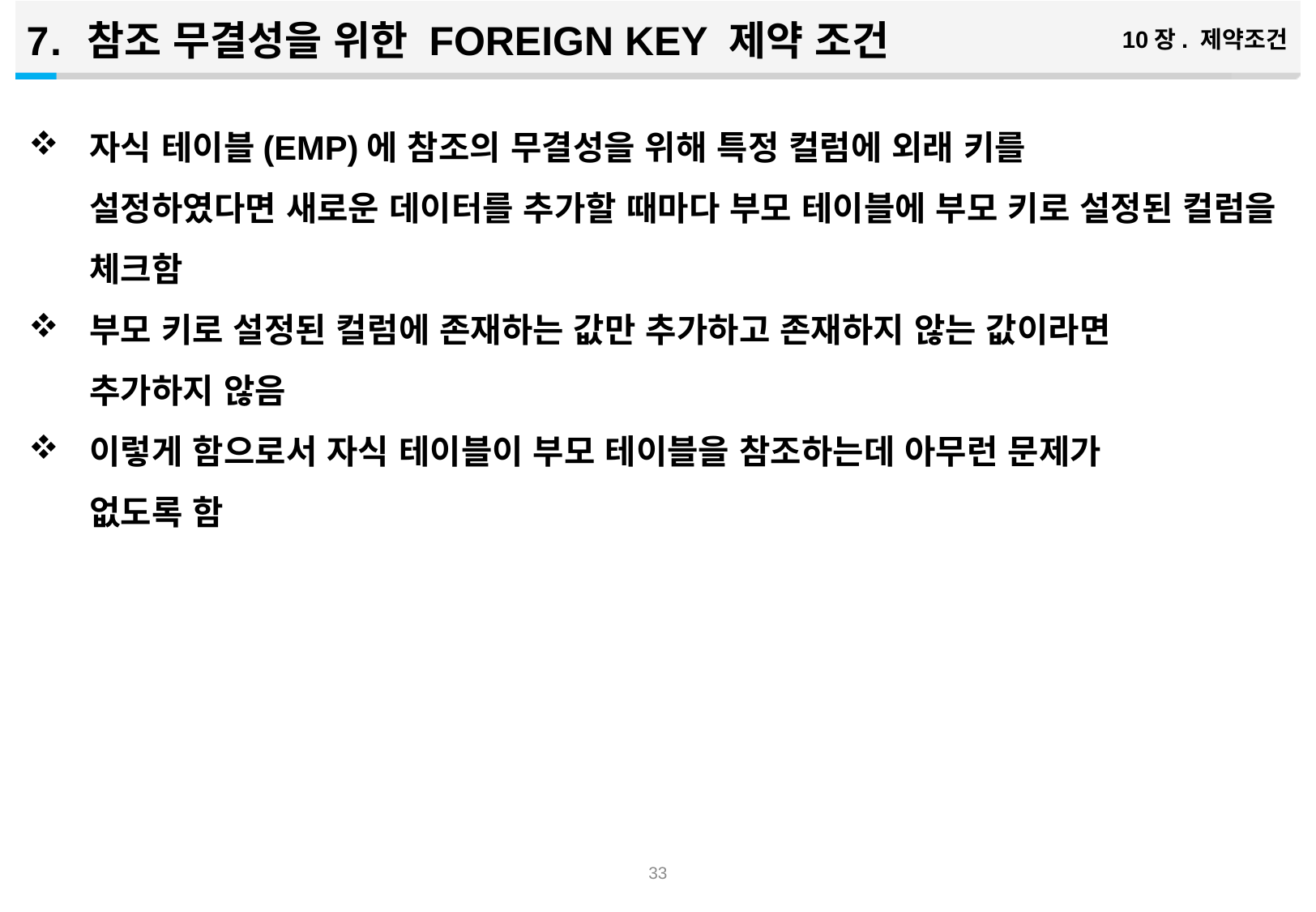

참조 무결성을 위한 FOREIGN KEY 제약 조건
10장. 제약조건
자식 테이블(EMP)에 참조의 무결성을 위해 특정 컬럼에 외래 키를               설정하였다면 새로운 데이터를 추가할 때마다 부모 테이블에 부모 키로 설정된 컬럼을 체크함
부모 키로 설정된 컬럼에 존재하는 값만 추가하고 존재하지 않는 값이라면        추가하지 않음
이렇게 함으로서 자식 테이블이 부모 테이블을 참조하는데 아무런 문제가          없도록 함
33